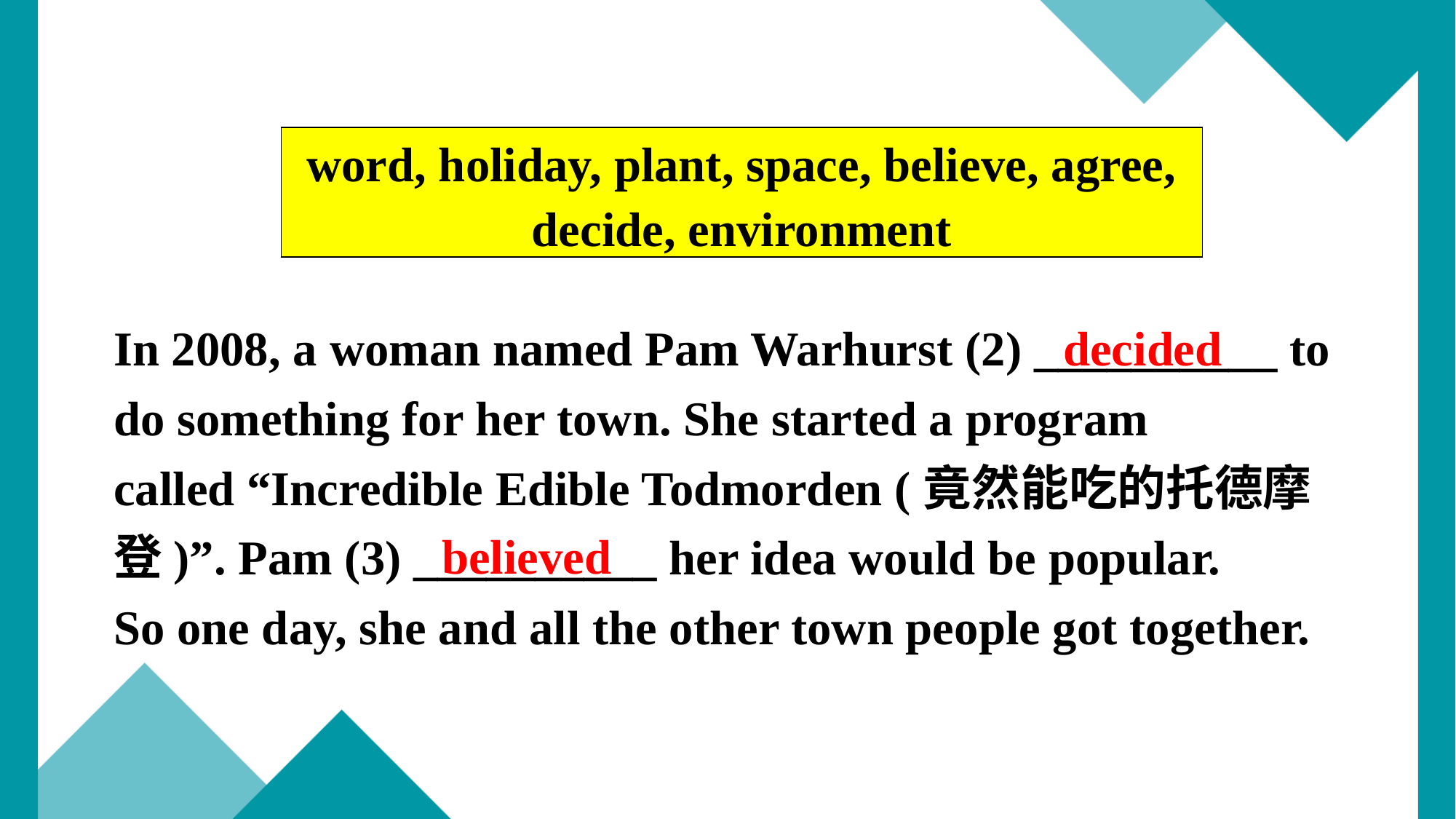

| word, holiday, plant, space, believe, agree, decide, environment |
| --- |
In 2008, a woman named Pam Warhurst (2) __________ to do something for her town. She started a program called “Incredible Edible Todmorden (竟然能吃的托德摩登)”. Pam (3) __________ her idea would be popular.
So one day, she and all the other town people got together.
decided
believed